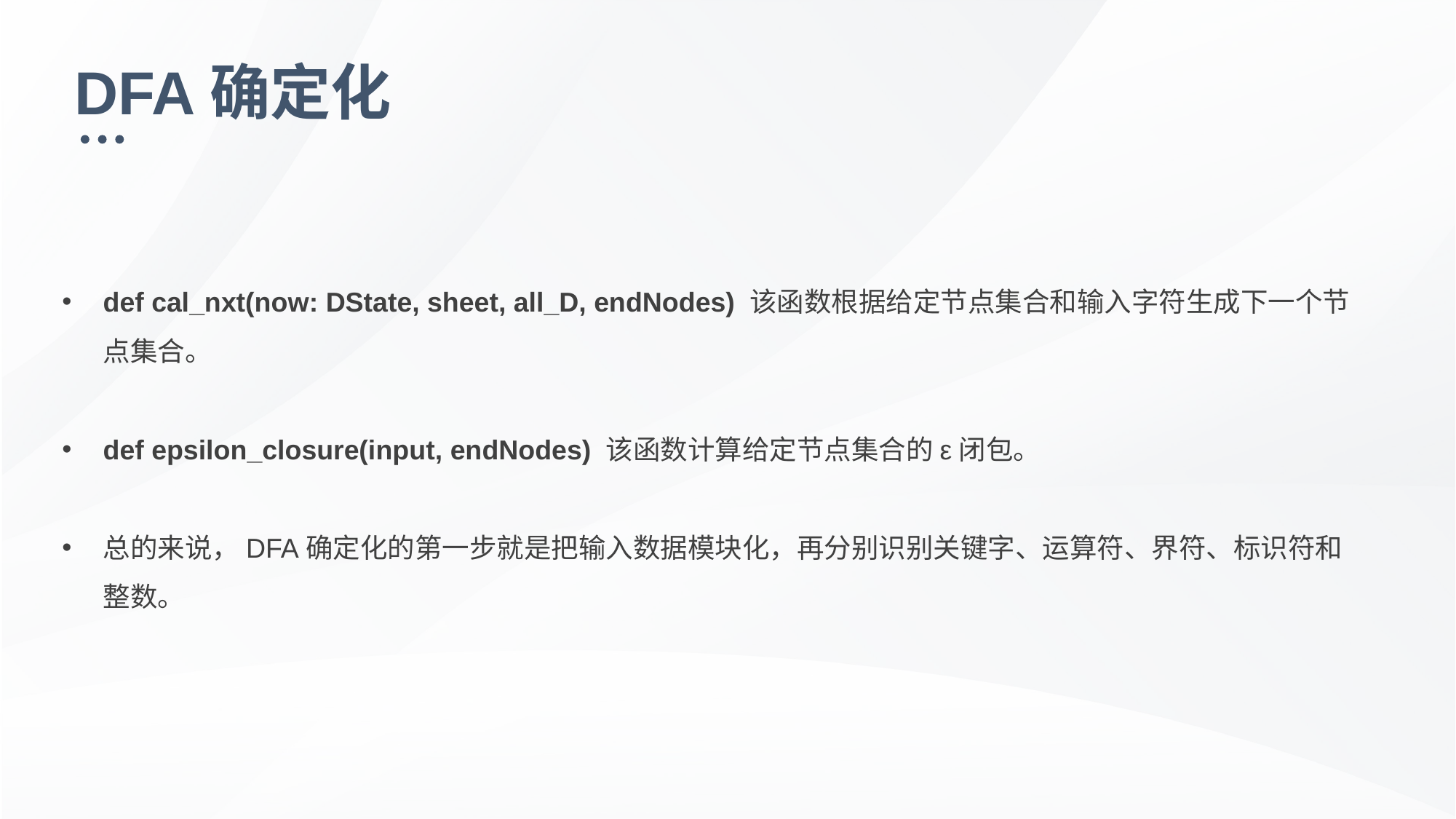

DFA确定化

def cal_nxt(now: DState, sheet, all_D, endNodes) 该函数根据给定节点集合和输入字符生成下一个节点集合。

def epsilon_closure(input, endNodes) 该函数计算给定节点集合的ε闭包。

总的来说，DFA确定化的第一步就是把输入数据模块化，再分别识别关键字、运算符、界符、标识符和整数。